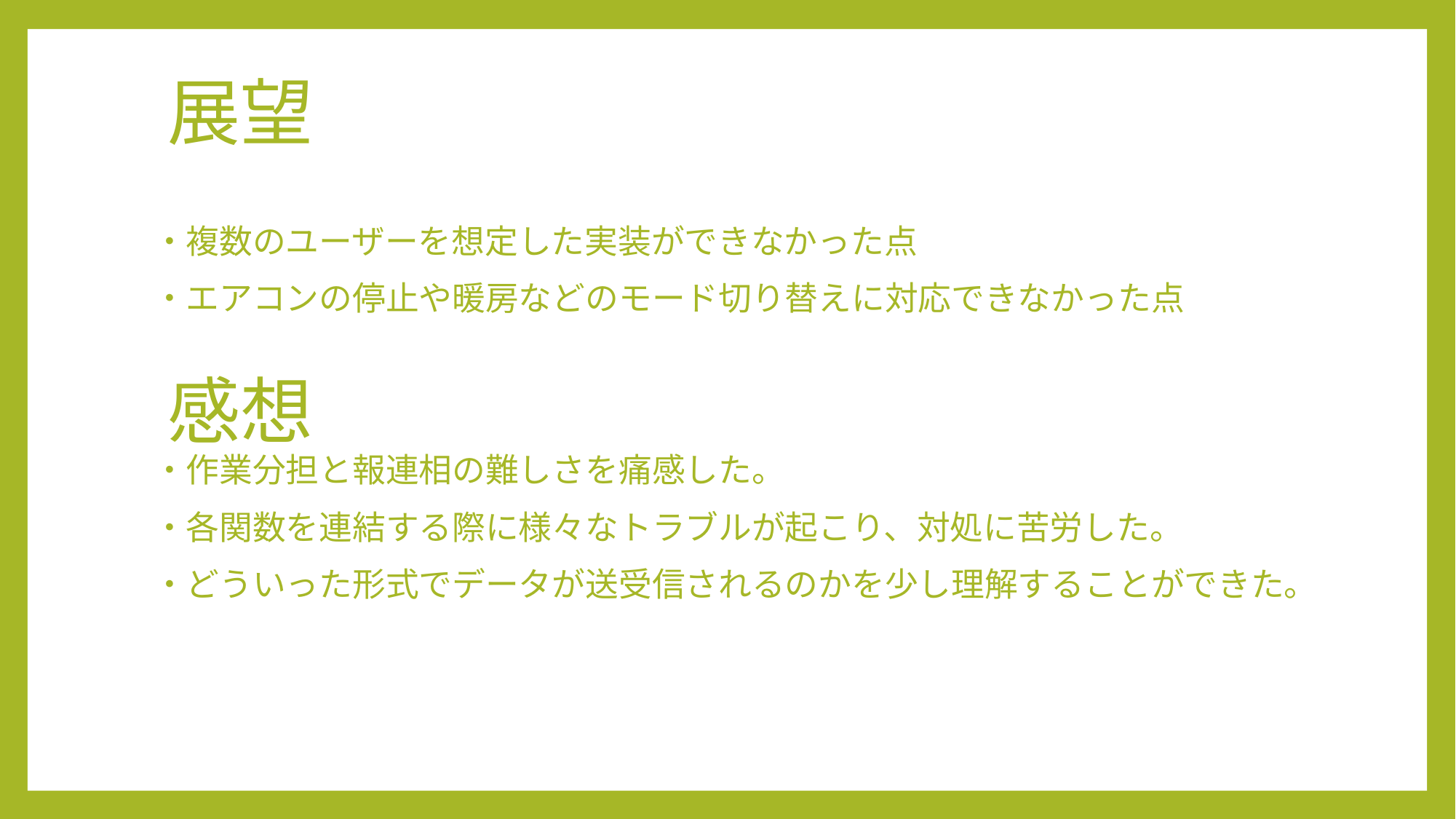

展望
・複数のユーザーを想定した実装ができなかった点
・エアコンの停止や暖房などのモード切り替えに対応できなかった点

・作業分担と報連相の難しさを痛感した。
・各関数を連結する際に様々なトラブルが起こり、対処に苦労した。
・どういった形式でデータが送受信されるのかを少し理解することができた。
感想